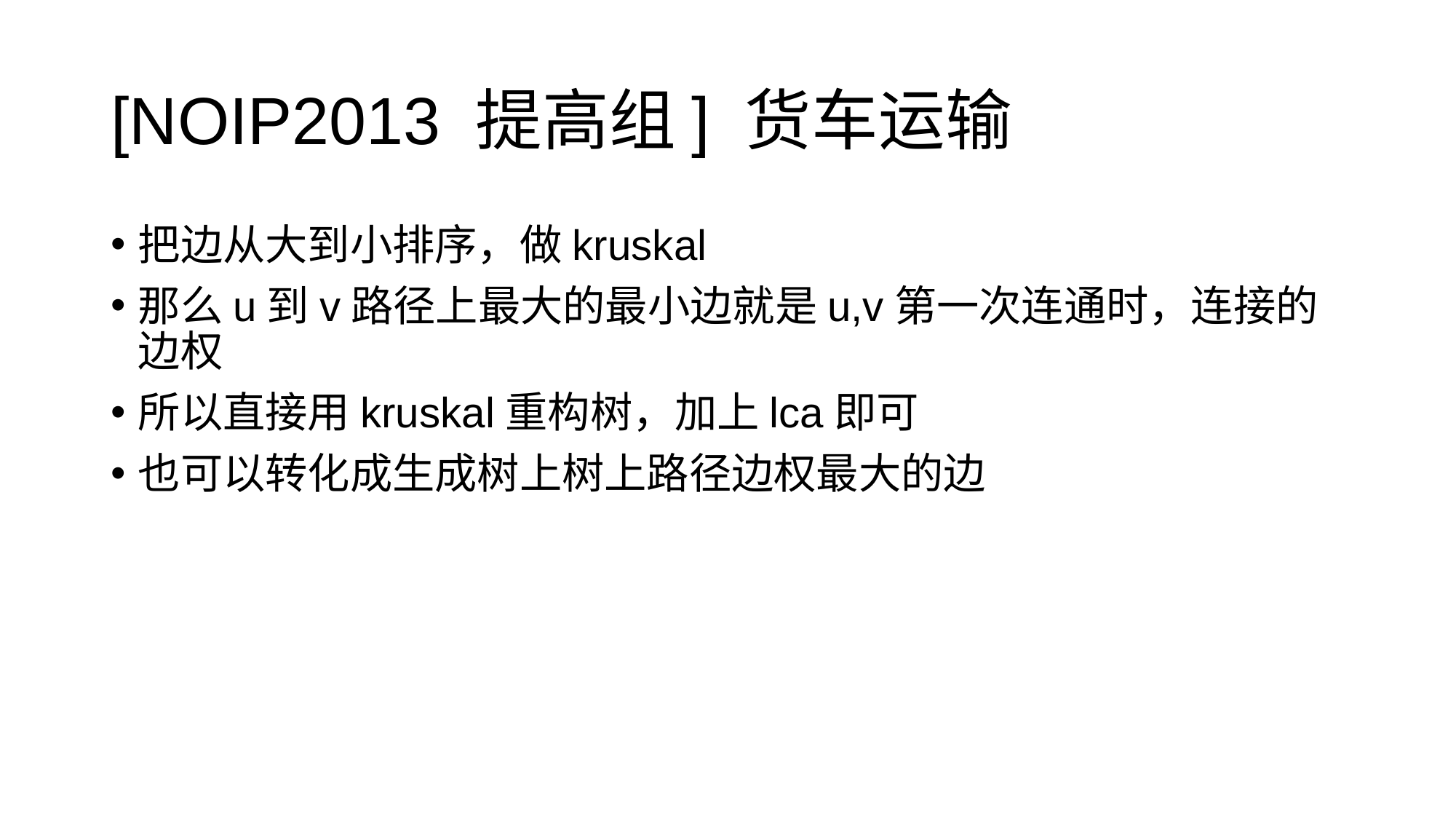

# [NOIP2013 提高组] 货车运输
把边从大到小排序，做kruskal
那么u到v路径上最大的最小边就是u,v第一次连通时，连接的边权
所以直接用kruskal重构树，加上lca即可
也可以转化成生成树上树上路径边权最大的边